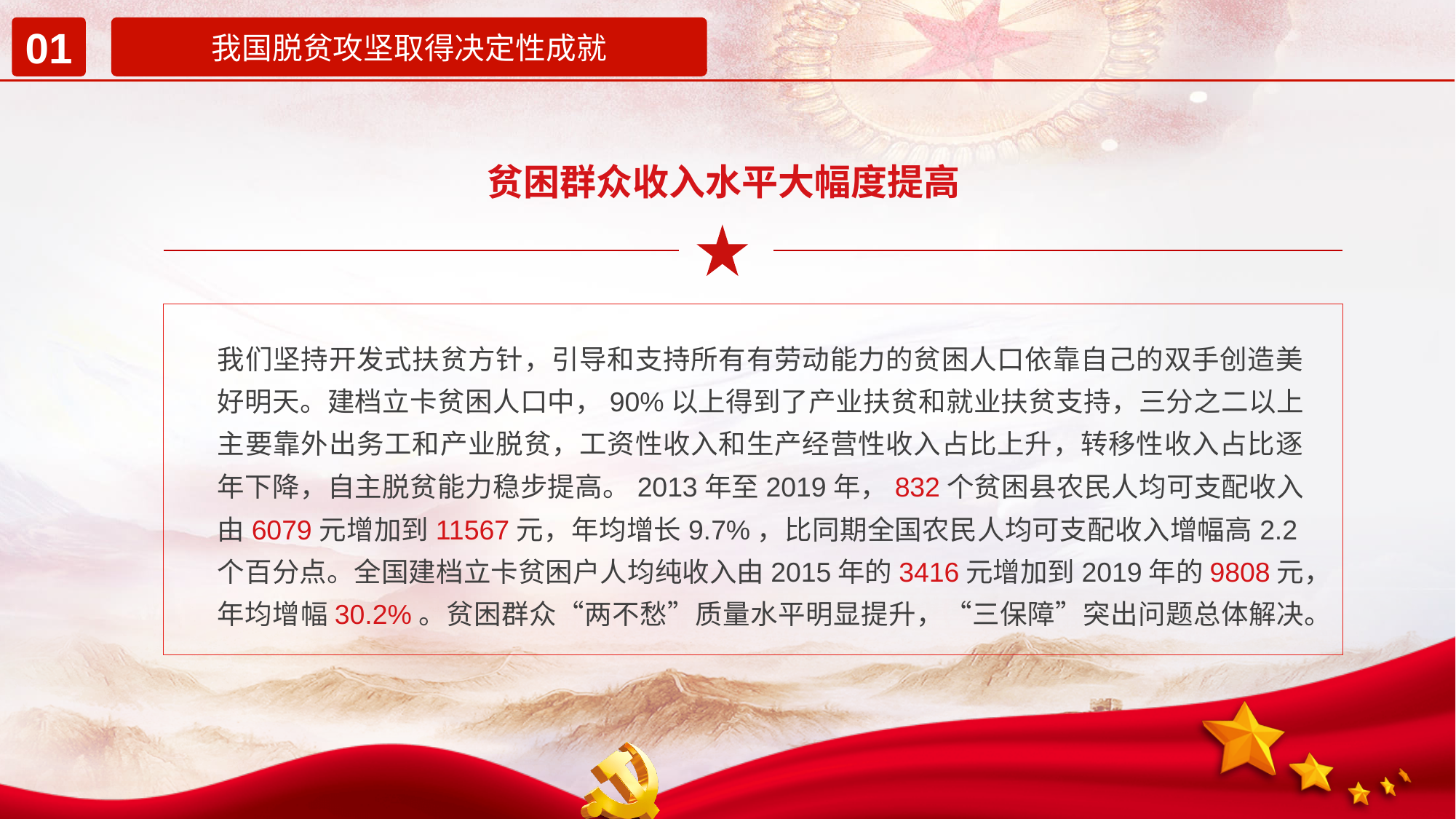

01
我国脱贫攻坚取得决定性成就
贫困群众收入水平大幅度提高

我们坚持开发式扶贫方针，引导和支持所有有劳动能力的贫困人口依靠自己的双手创造美好明天。建档立卡贫困人口中，90%以上得到了产业扶贫和就业扶贫支持，三分之二以上主要靠外出务工和产业脱贫，工资性收入和生产经营性收入占比上升，转移性收入占比逐年下降，自主脱贫能力稳步提高。2013年至2019年，832个贫困县农民人均可支配收入由6079元增加到11567元，年均增长9.7%，比同期全国农民人均可支配收入增幅高2.2个百分点。全国建档立卡贫困户人均纯收入由2015年的3416元增加到2019年的9808元，年均增幅30.2%。贫困群众“两不愁”质量水平明显提升，“三保障”突出问题总体解决。